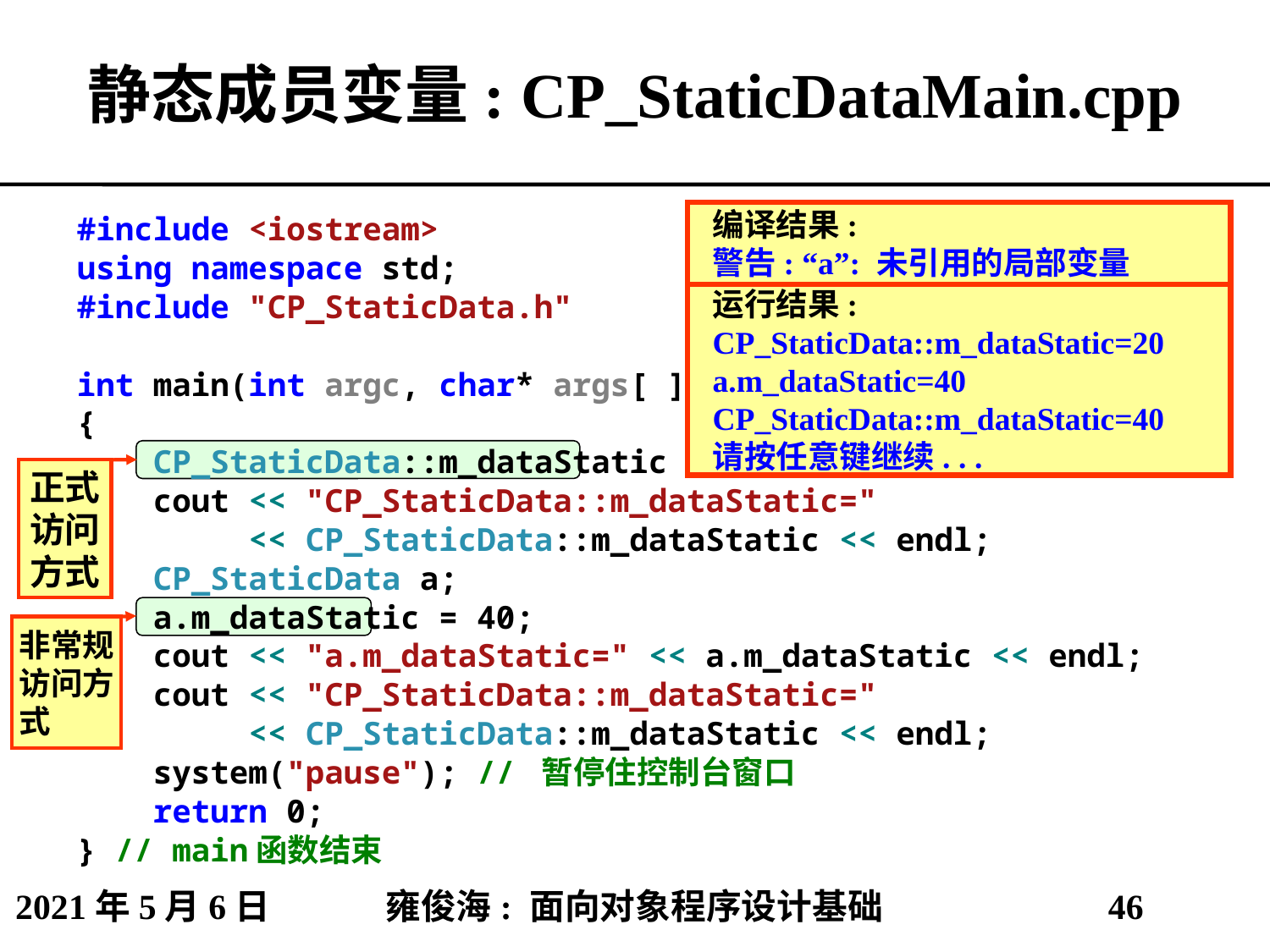

# 静态成员变量: CP_StaticDataMain.cpp

编译结果:
警告: “a”: 未引用的局部变量
#include <iostream>
using namespace std;
#include "CP_StaticData.h"

int main(int argc, char* args[ ])
{
    CP_StaticData::m_dataStatic = 20;
    cout << "CP_StaticData::m_dataStatic="
         << CP_StaticData::m_dataStatic << endl;
    CP_StaticData a;
    a.m_dataStatic = 40;
    cout << "a.m_dataStatic=" << a.m_dataStatic << endl;
    cout << "CP_StaticData::m_dataStatic="
         << CP_StaticData::m_dataStatic << endl;
    system("pause"); // 暂停住控制台窗口
    return 0;
} // main函数结束
运行结果:
CP_StaticData::m_dataStatic=20
a.m_dataStatic=40
CP_StaticData::m_dataStatic=40
请按任意键继续. . .

正式访问方式

非常规访问方式
2021年5月6日
雍俊海: 面向对象程序设计基础
46